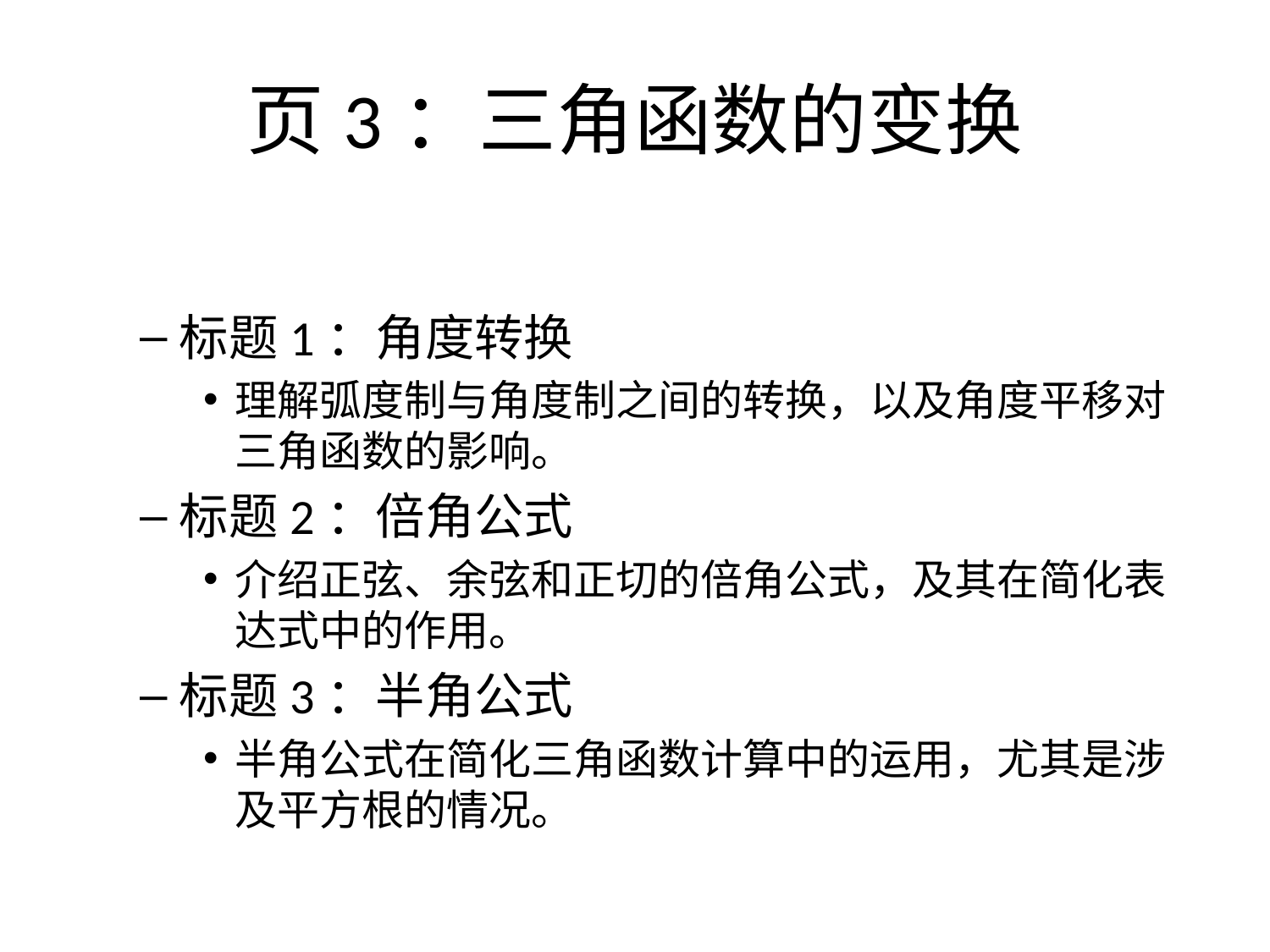

# 页3：三角函数的变换

标题1：角度转换
理解弧度制与角度制之间的转换，以及角度平移对三角函数的影响。
标题2：倍角公式
介绍正弦、余弦和正切的倍角公式，及其在简化表达式中的作用。
标题3：半角公式
半角公式在简化三角函数计算中的运用，尤其是涉及平方根的情况。